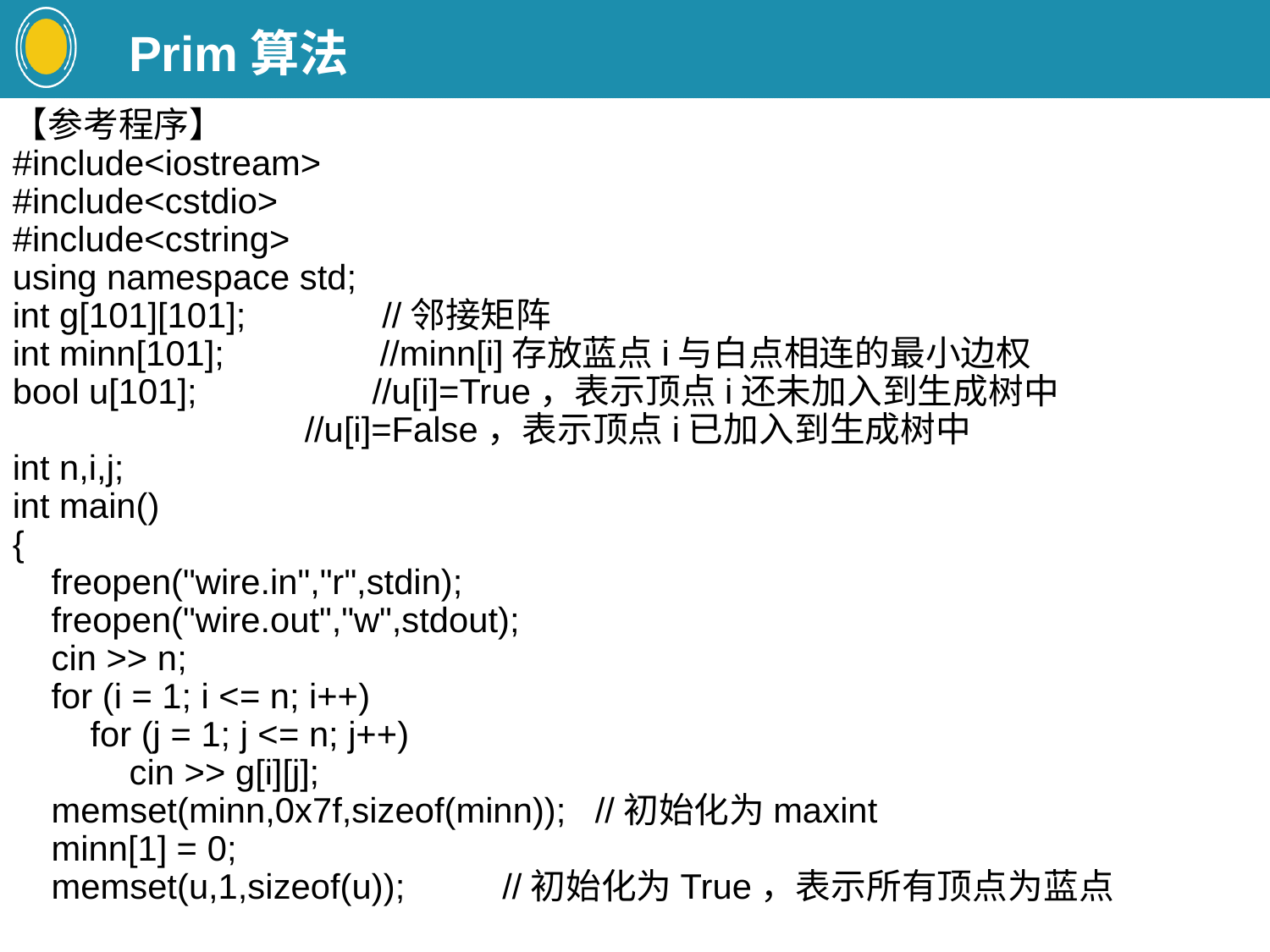

Prim算法
【参考程序】
#include<iostream>
#include<cstdio>
#include<cstring>
using namespace std;
int g[101][101];              //邻接矩阵
int minn[101];                //minn[i]存放蓝点i与白点相连的最小边权
bool u[101];                  //u[i]=True，表示顶点i还未加入到生成树中
                              //u[i]=False，表示顶点i已加入到生成树中
int n,i,j;
int main()
{
    freopen("wire.in","r",stdin);
    freopen("wire.out","w",stdout);
    cin >> n;
    for (i = 1; i <= n; i++)
        for (j = 1; j <= n; j++)
            cin >> g[i][j];
    memset(minn,0x7f,sizeof(minn));   //初始化为maxint
    minn[1] = 0;
    memset(u,1,sizeof(u));          //初始化为True，表示所有顶点为蓝点